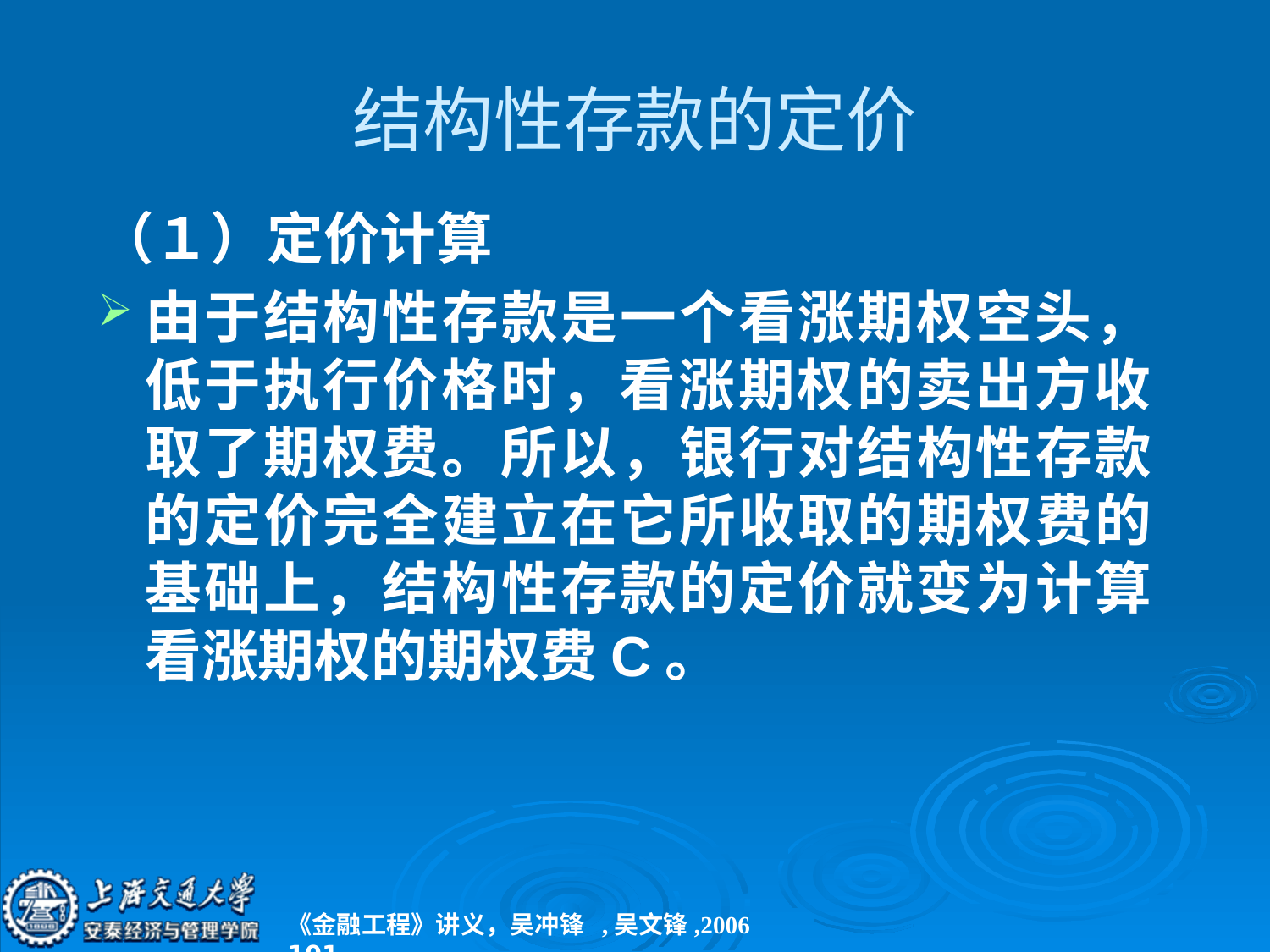

# 结构性存款的定价
（１）定价计算
由于结构性存款是一个看涨期权空头，低于执行价格时，看涨期权的卖出方收取了期权费。所以，银行对结构性存款的定价完全建立在它所收取的期权费的基础上，结构性存款的定价就变为计算看涨期权的期权费C。